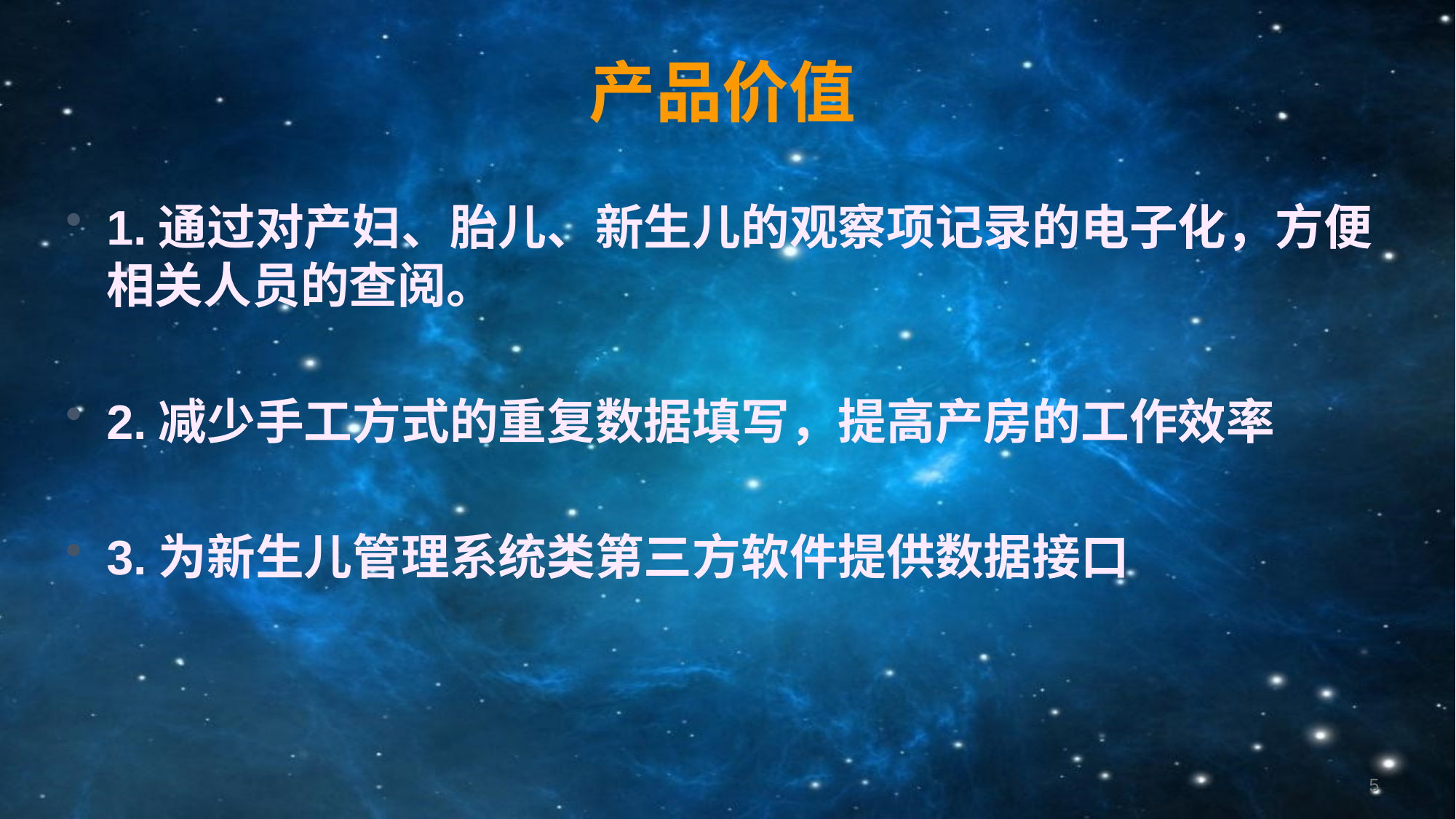

# 产品价值
1.通过对产妇、胎儿、新生儿的观察项记录的电子化，方便相关人员的查阅。

2.减少手工方式的重复数据填写，提高产房的工作效率

3.为新生儿管理系统类第三方软件提供数据接口
5